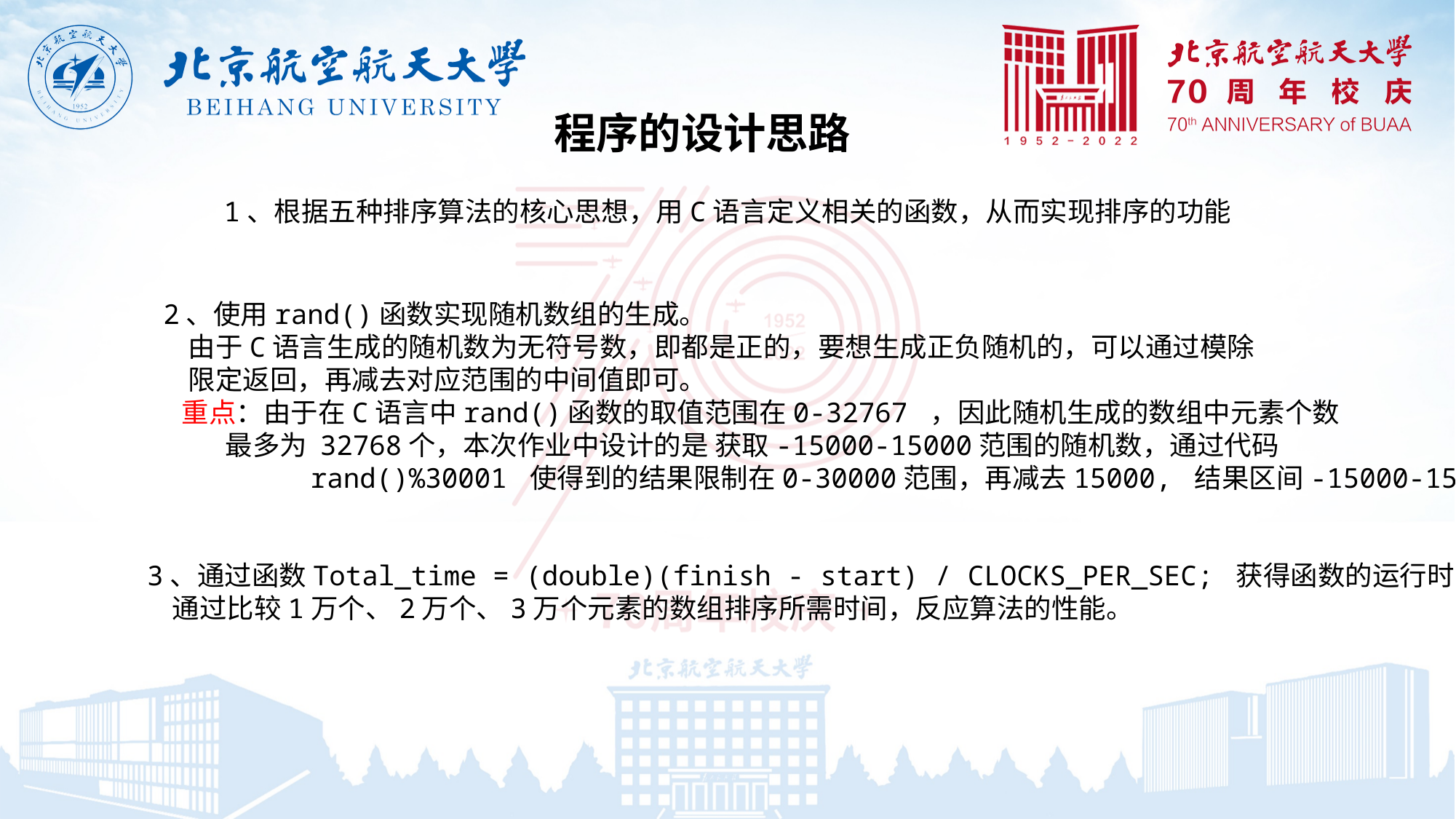

程序的设计思路
1、根据五种排序算法的核心思想，用C语言定义相关的函数，从而实现排序的功能

2、使用rand()函数实现随机数组的生成。
   由于C语言生成的随机数为无符号数，即都是正的，要想生成正负随机的，可以通过模除
   限定返回，再减去对应范围的中间值即可。
   重点：由于在C语言中rand()函数的取值范围在0-32767 ，因此随机生成的数组中元素个数
         最多为 32768个，本次作业中设计的是 获取-15000-15000范围的随机数，通过代码
         rand()%30001 使得到的结果限制在0-30000范围，再减去15000, 结果区间-15000-15000
3、通过函数Total_time = (double)(finish - start) / CLOCKS_PER_SEC; 获得函数的运行时间，
   通过比较1万个、2万个、3万个元素的数组排序所需时间，反应算法的性能。